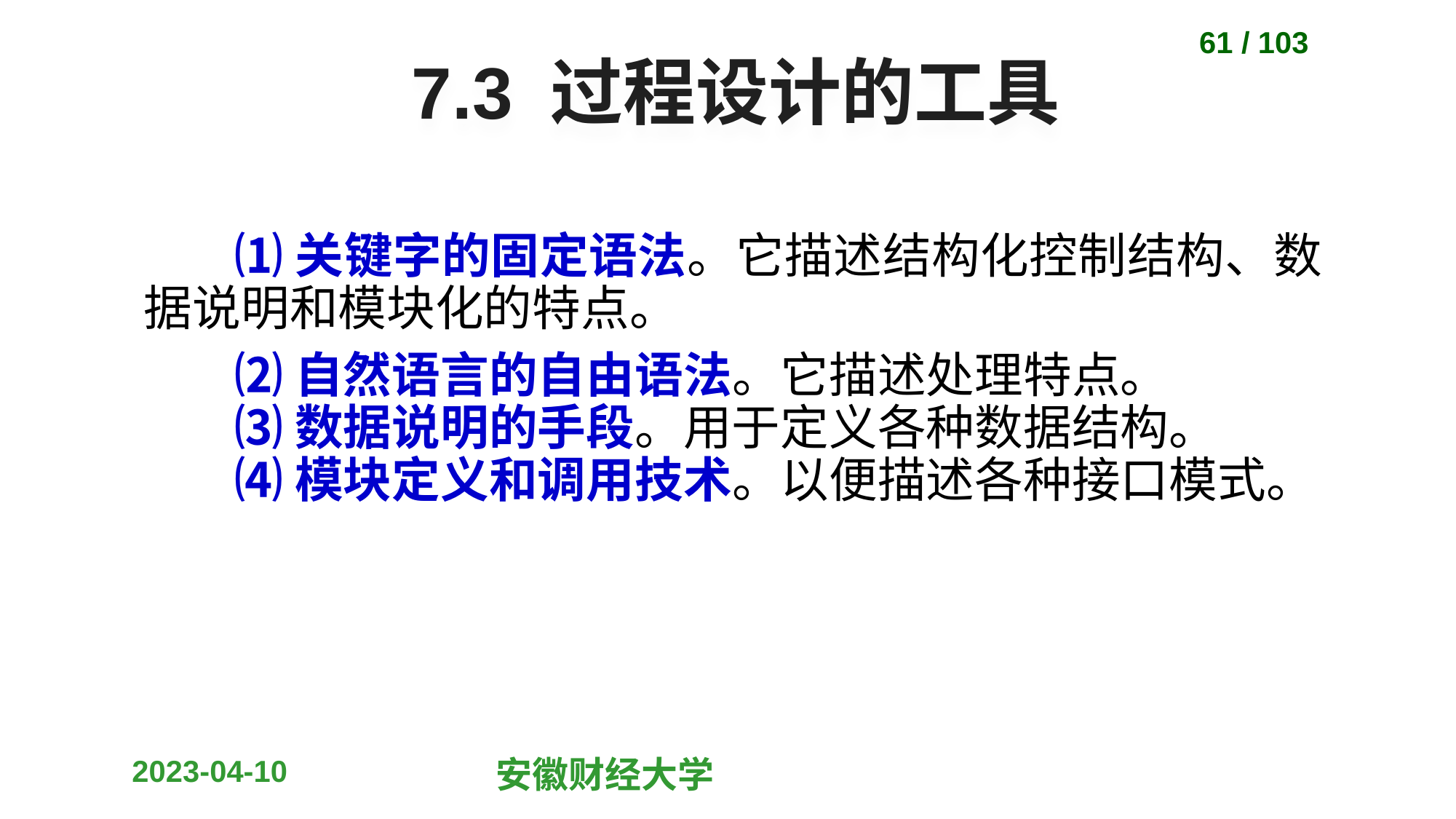

61 / 103
# 7.3 过程设计的工具
⑴关键字的固定语法。它描述结构化控制结构、数据说明和模块化的特点。
⑵自然语言的自由语法。它描述处理特点。
⑶数据说明的手段。用于定义各种数据结构。
⑷模块定义和调用技术。以便描述各种接口模式。
2023-04-10
安徽财经大学